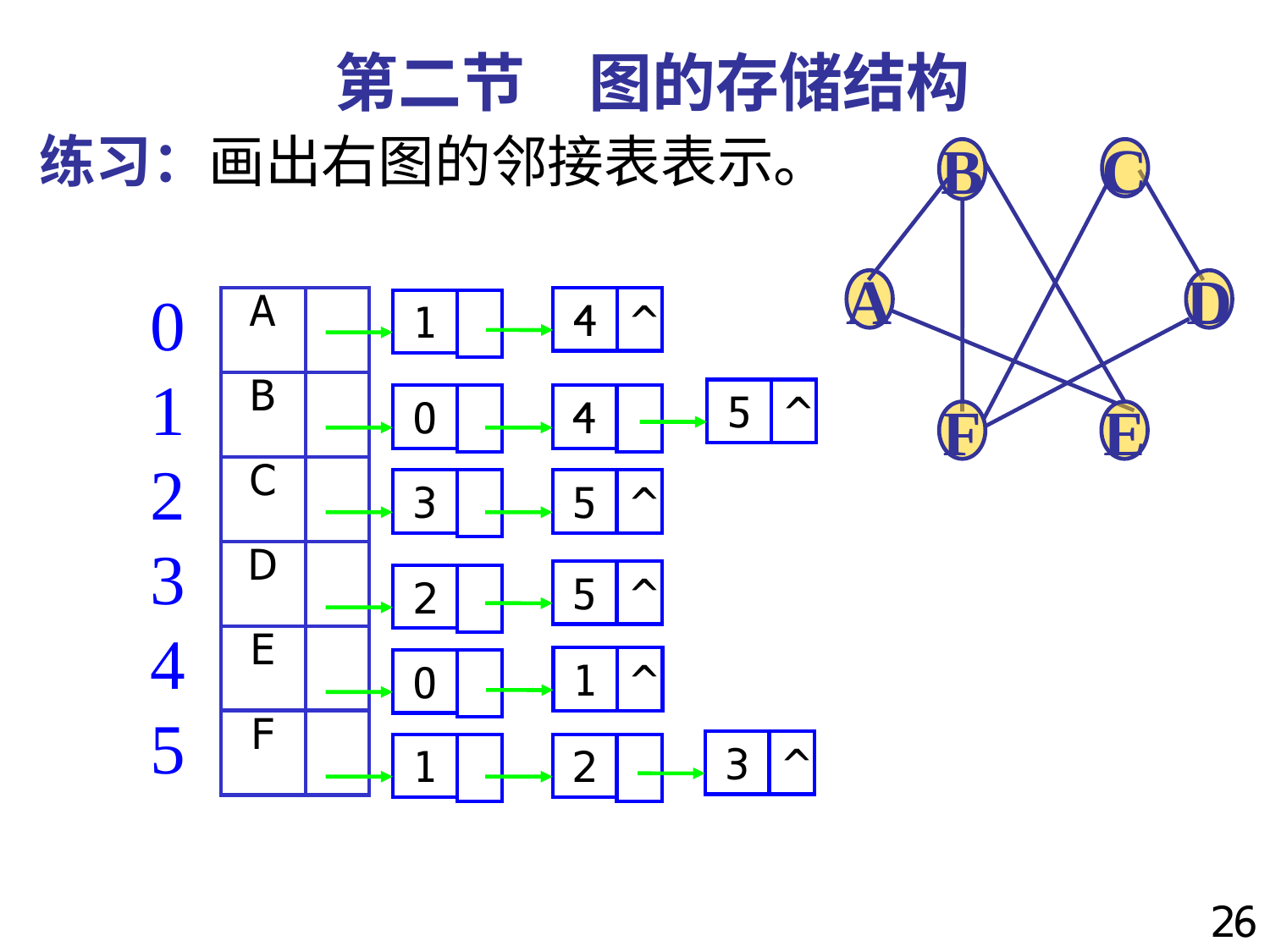

第二节　图的存储结构
练习：画出右图的邻接表表示。
B
C

A
D

F
E
0
1
2
3
4
5
| A |  |
| --- | --- |
| B |  |
| C |  |
| D |  |
| E |  |
| F |  |
4
^

1

5
^

0

4

3

5
^

5
^

2

1
^

0

3
^

1

2

26